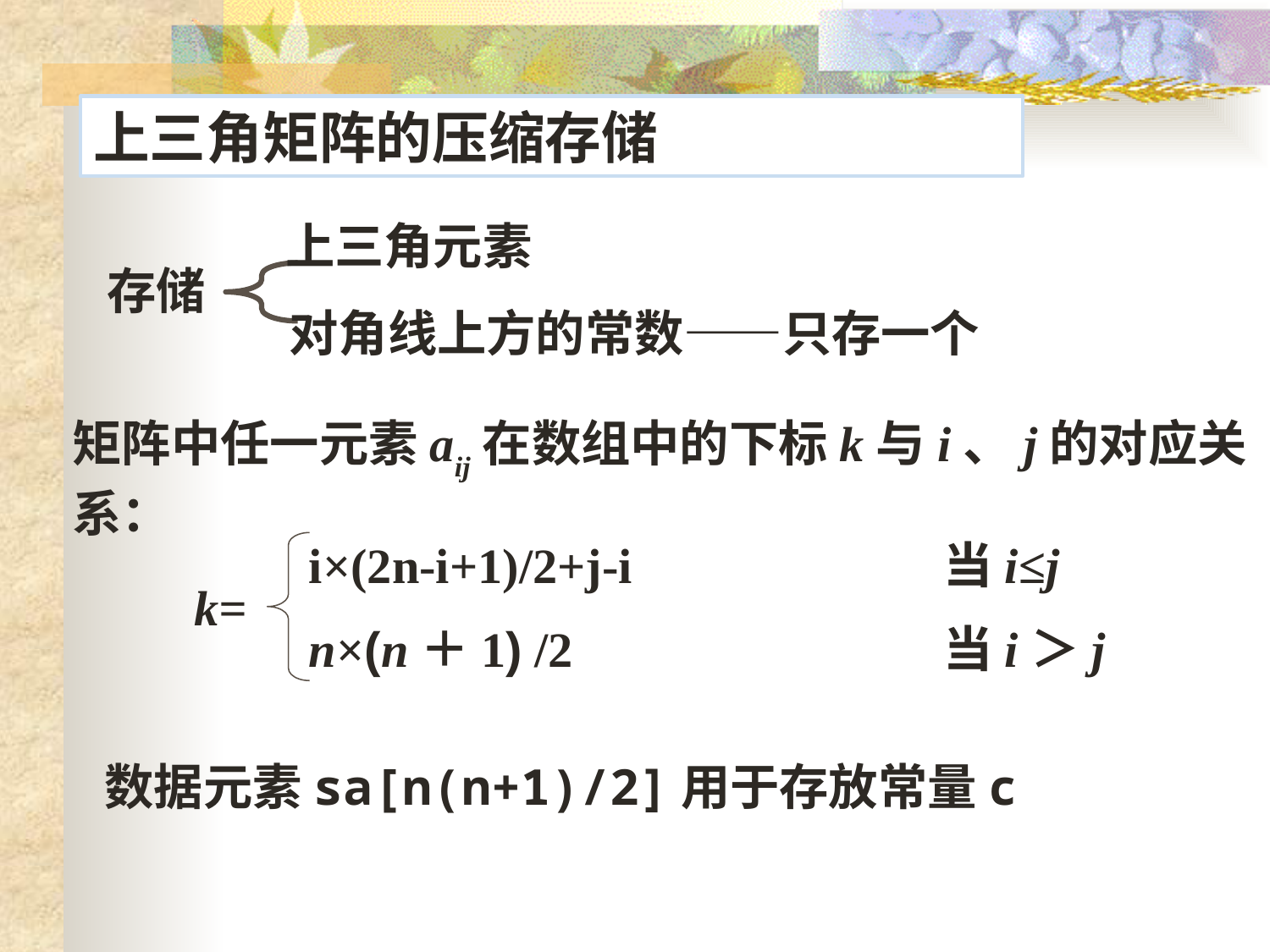

上三角矩阵的压缩存储
上三角元素
存储

对角线上方的常数——只存一个
矩阵中任一元素aij在数组中的下标k与i、j的对应关系：
i×(2n-i+1)/2+j-i                		当i≤j
n×(n＋1) /2                       	当i＞j

k=
数据元素sa[n(n+1)/2]用于存放常量c